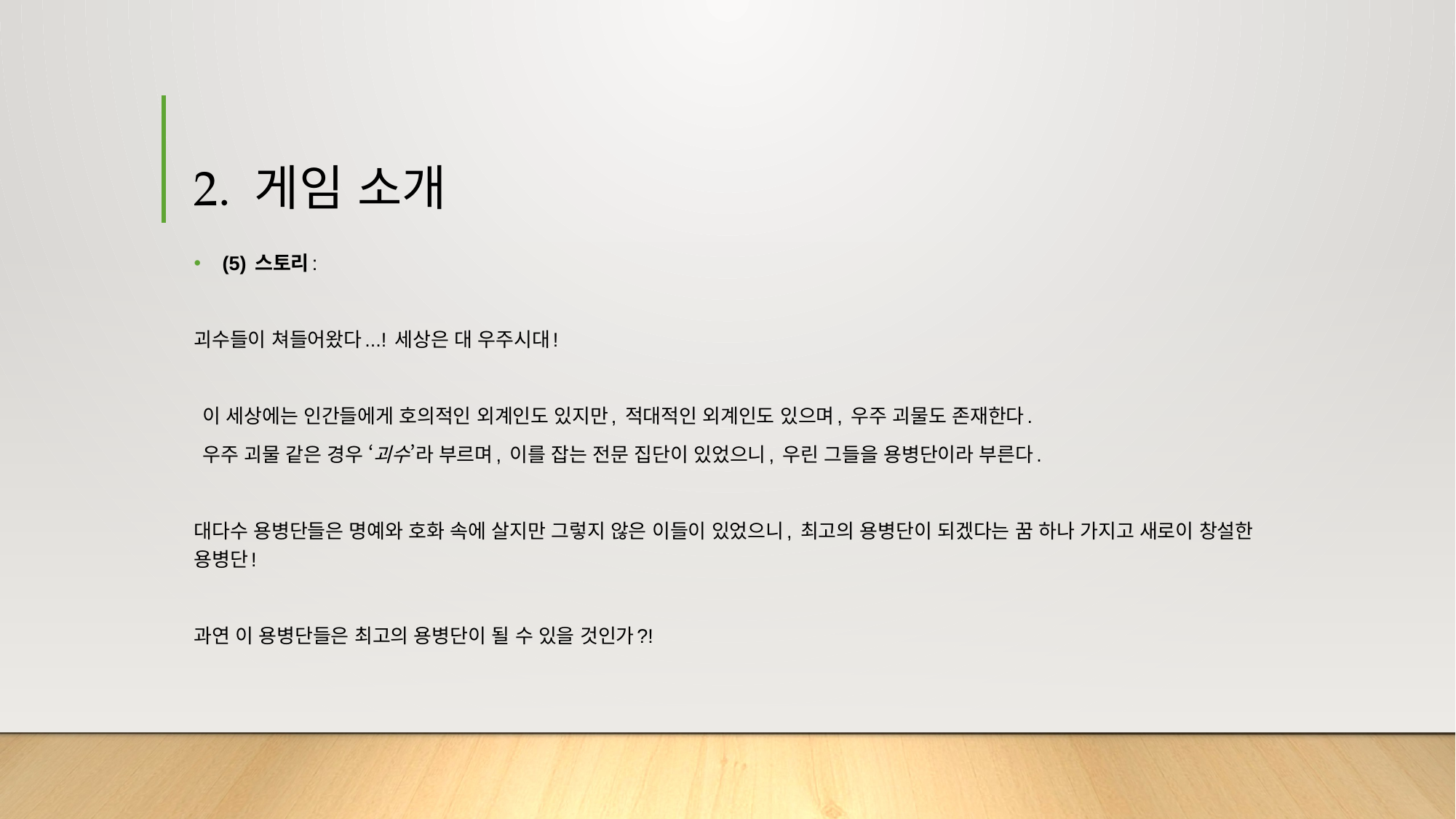

# 2. 게임 소개
(5) 스토리:

괴수들이 쳐들어왔다...! 세상은 대 우주시대!

 이 세상에는 인간들에게 호의적인 외계인도 있지만, 적대적인 외계인도 있으며, 우주 괴물도 존재한다.
 우주 괴물 같은 경우 ‘괴수’라 부르며, 이를 잡는 전문 집단이 있었으니, 우린 그들을 용병단이라 부른다.

대다수 용병단들은 명예와 호화 속에 살지만 그렇지 않은 이들이 있었으니, 최고의 용병단이 되겠다는 꿈 하나 가지고 새로이 창설한 용병단!

과연 이 용병단들은 최고의 용병단이 될 수 있을 것인가?!